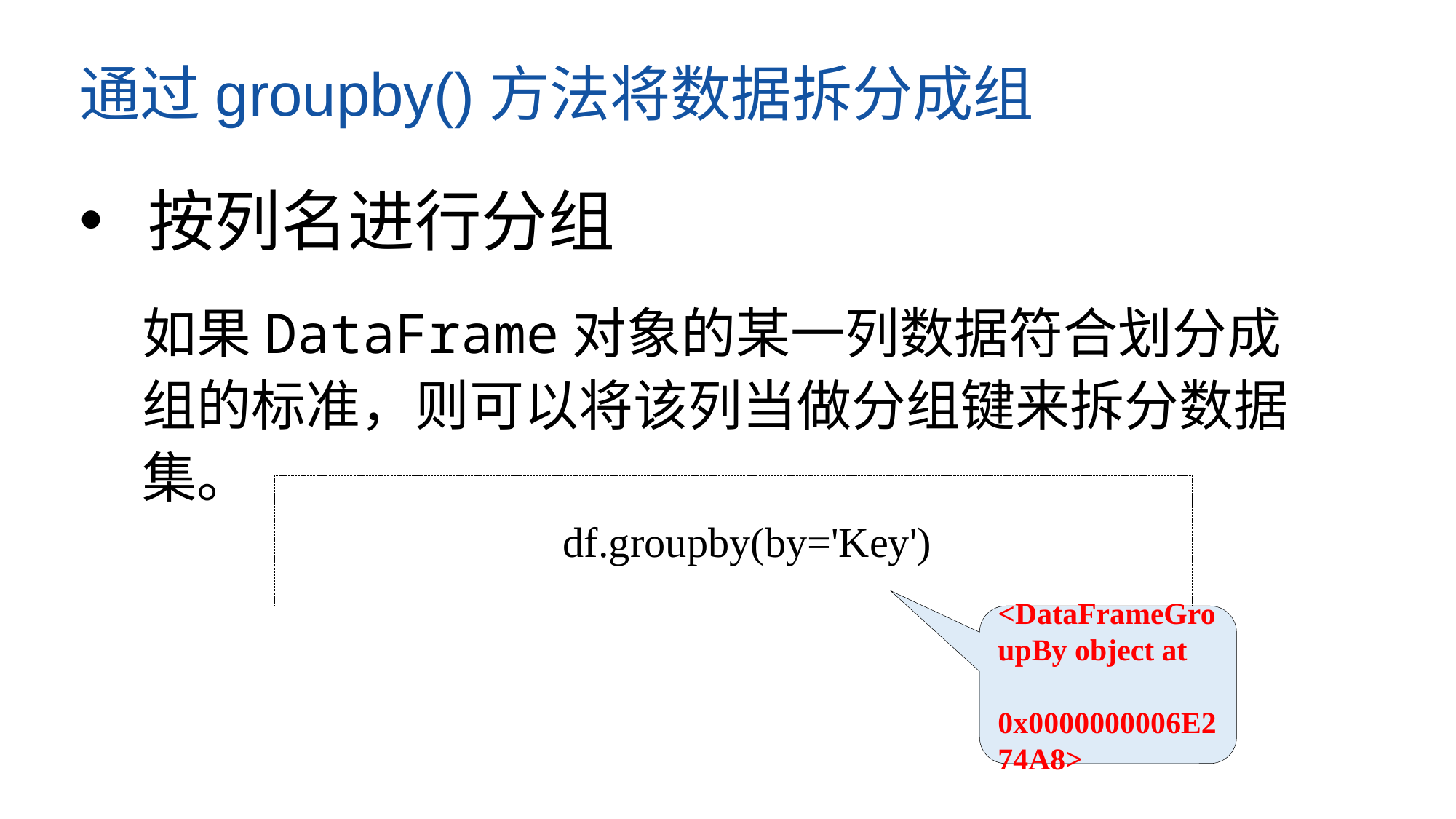

通过groupby()方法将数据拆分成组
按列名进行分组
如果DataFrame对象的某一列数据符合划分成组的标准，则可以将该列当做分组键来拆分数据集。

df.groupby(by='Key')
<DataFrameGroupBy object at         0x0000000006E274A8>